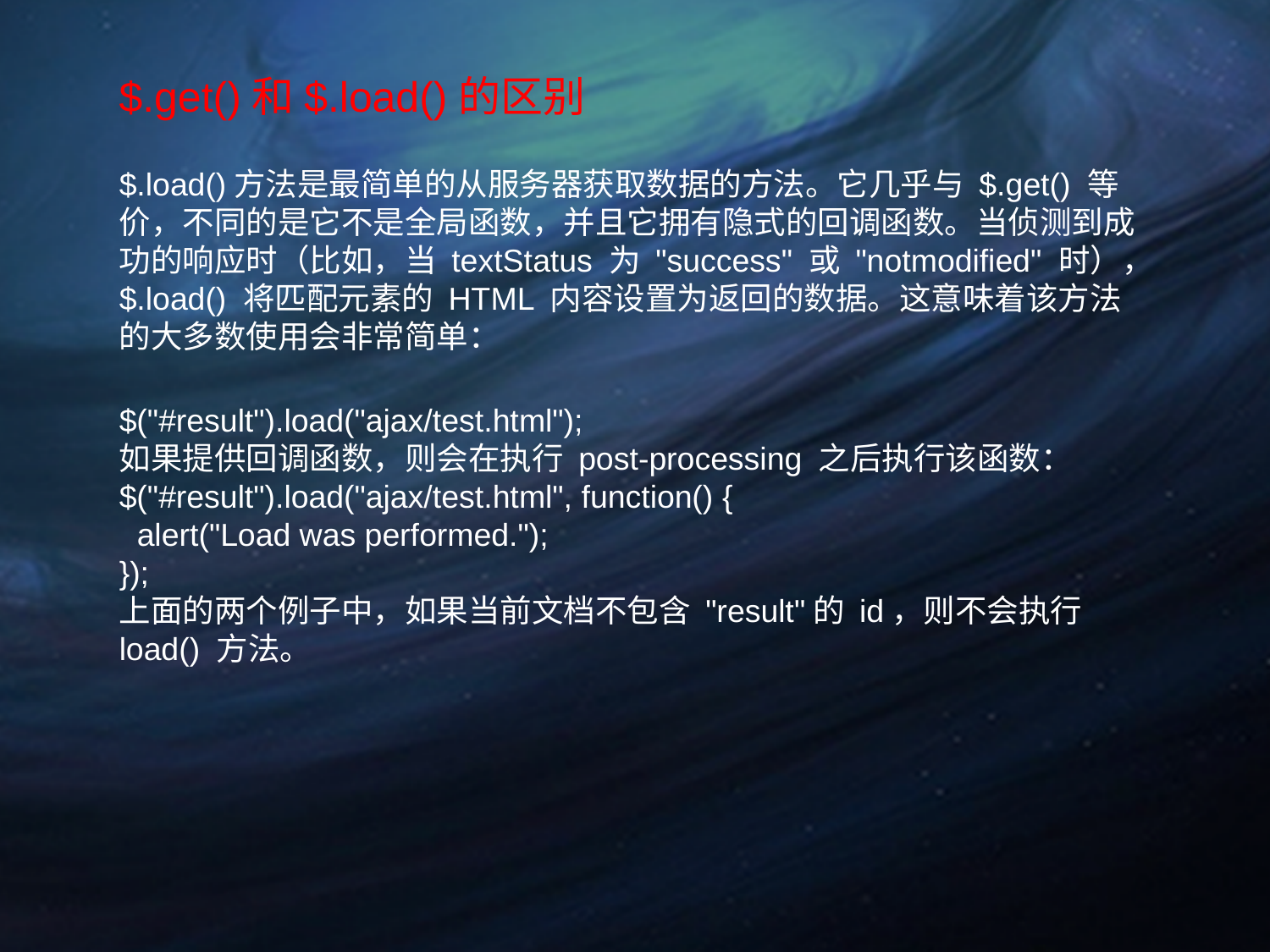

$.get()和$.load()的区别
$.load()方法是最简单的从服务器获取数据的方法。它几乎与 $.get() 等价，不同的是它不是全局函数，并且它拥有隐式的回调函数。当侦测到成功的响应时（比如，当 textStatus 为 "success" 或 "notmodified" 时），$.load() 将匹配元素的 HTML 内容设置为返回的数据。这意味着该方法的大多数使用会非常简单：
$("#result").load("ajax/test.html");
如果提供回调函数，则会在执行 post-processing 之后执行该函数：
$("#result").load("ajax/test.html", function() {
  alert("Load was performed.");
});
上面的两个例子中，如果当前文档不包含 "result"的 id，则不会执行 load() 方法。